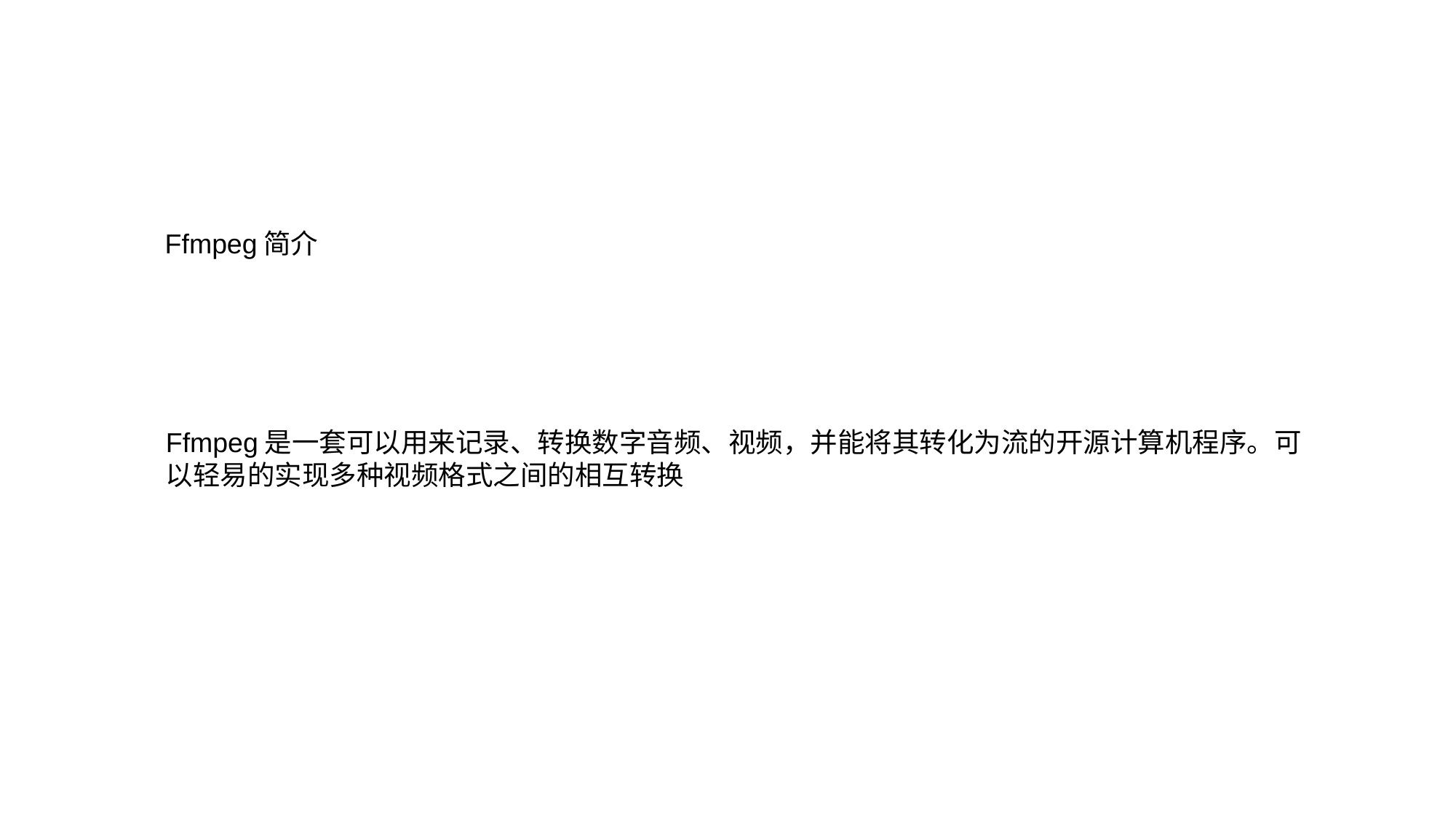

Ffmpeg简介
Ffmpeg是一套可以用来记录、转换数字音频、视频，并能将其转化为流的开源计算机程序。可以轻易的实现多种视频格式之间的相互转换